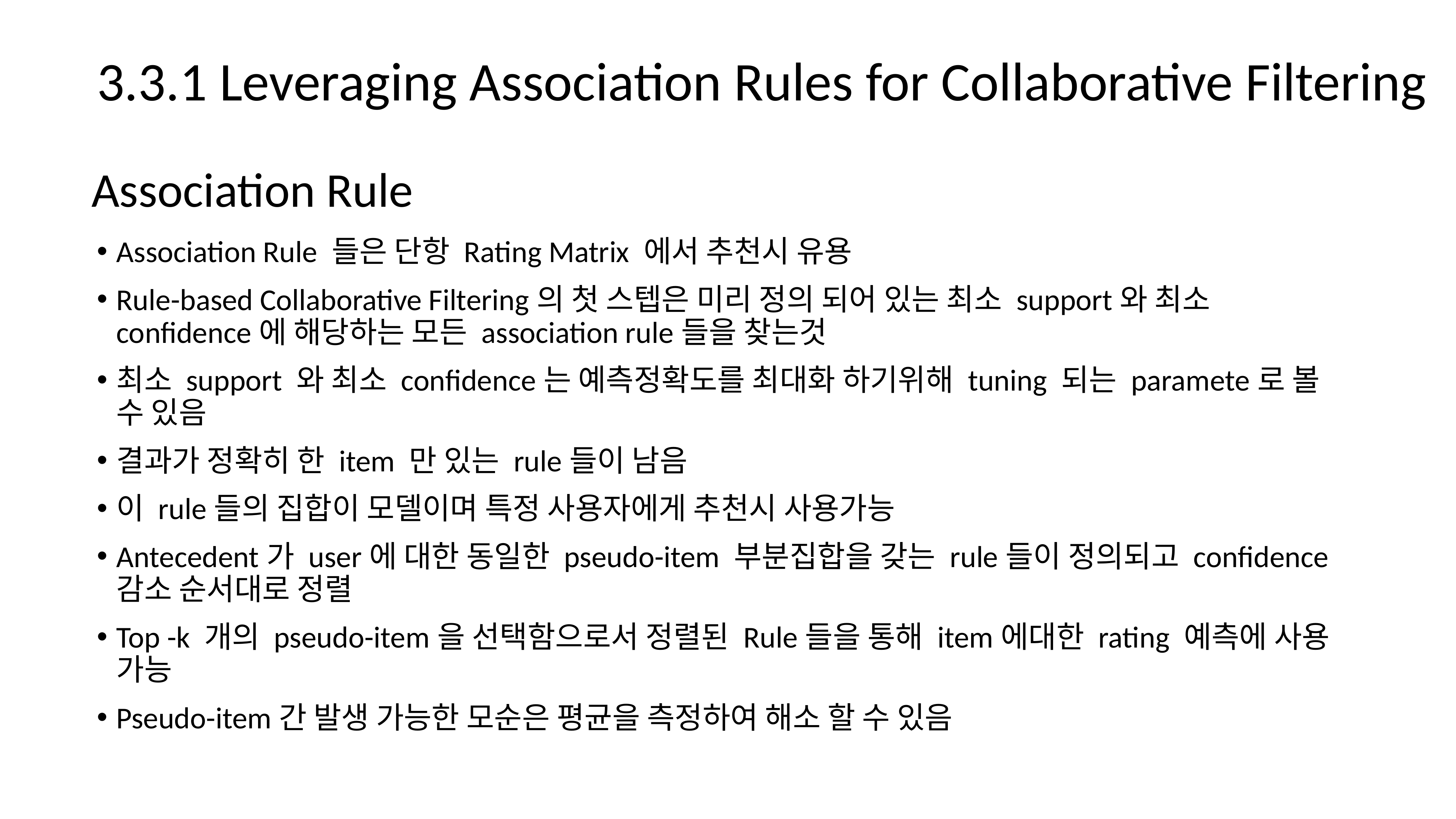

3.3.1 Leveraging Association Rules for Collaborative Filtering
Association Rule
Association Rule 들은 단항 Rating Matrix 에서 추천시 유용
Rule-based Collaborative Filtering의 첫 스텝은 미리 정의 되어 있는 최소 support와 최소 confidence에 해당하는 모든 association rule들을 찾는것
최소 support 와 최소 confidence는 예측정확도를 최대화 하기위해 tuning 되는 paramete로 볼 수 있음
결과가 정확히 한 item 만 있는 rule들이 남음
이 rule들의 집합이 모델이며 특정 사용자에게 추천시 사용가능
Antecedent가 user에 대한 동일한 pseudo-item 부분집합을 갖는 rule들이 정의되고 confidence 감소 순서대로 정렬
Top -k 개의 pseudo-item을 선택함으로서 정렬된 Rule들을 통해 item에대한 rating 예측에 사용 가능
Pseudo-item간 발생 가능한 모순은 평균을 측정하여 해소 할 수 있음